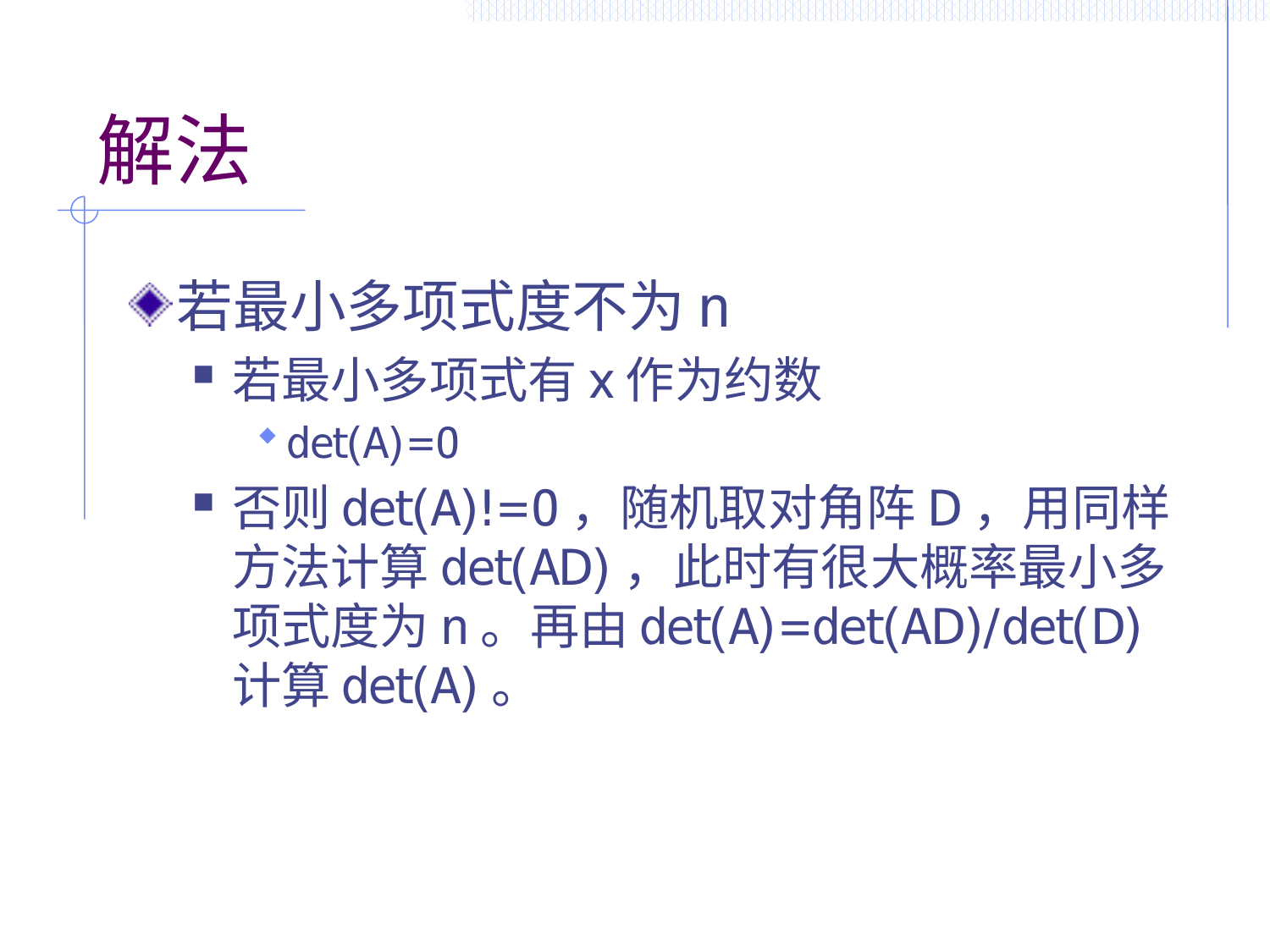

# 解法
若最小多项式度不为n
若最小多项式有x作为约数
det(A)=0
否则det(A)!=0，随机取对角阵D，用同样方法计算det(AD)，此时有很大概率最小多项式度为n。再由det(A)=det(AD)/det(D)计算det(A)。